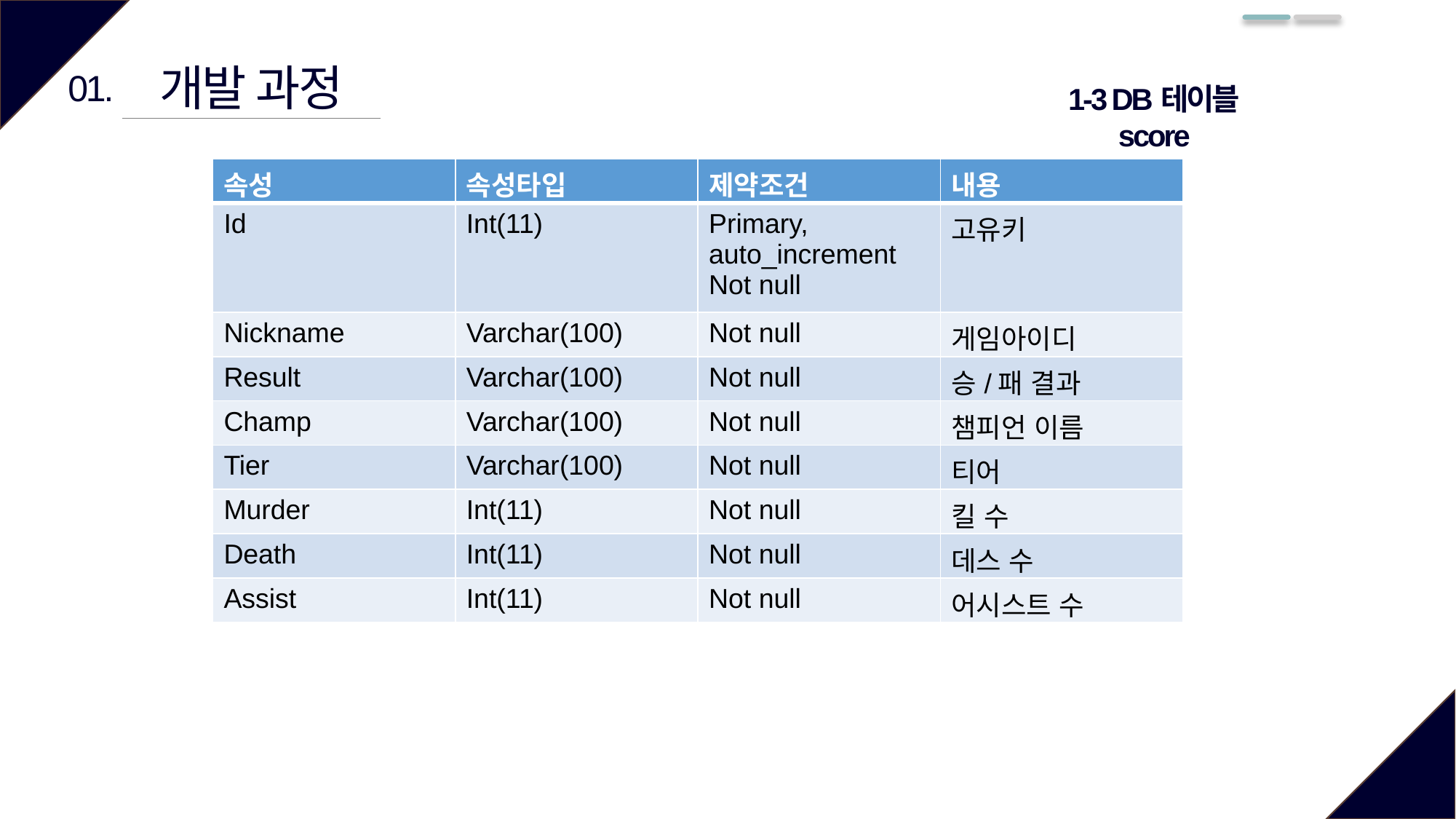

개발 과정
01.
1-3 DB테이블
score
| 속성 | 속성타입 | 제약조건 | 내용 |
| --- | --- | --- | --- |
| Id | Int(11) | Primary, auto\_increment Not null | 고유키 |
| Nickname | Varchar(100) | Not null | 게임아이디 |
| Result | Varchar(100) | Not null | 승/패 결과 |
| Champ | Varchar(100) | Not null | 챔피언 이름 |
| Tier | Varchar(100) | Not null | 티어 |
| Murder | Int(11) | Not null | 킬 수 |
| Death | Int(11) | Not null | 데스 수 |
| Assist | Int(11) | Not null | 어시스트 수 |
Text